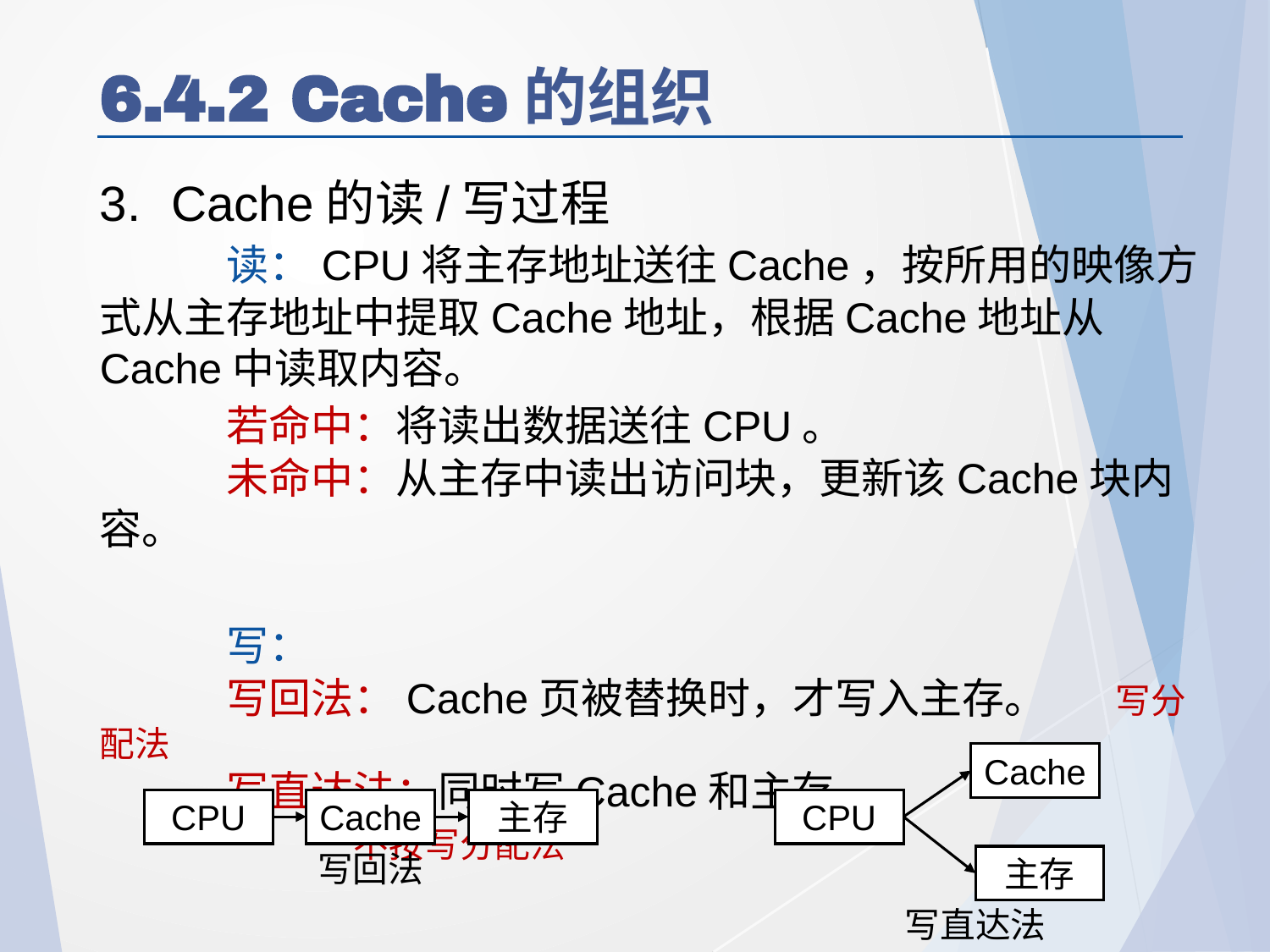

# 6.4.2 Cache的组织
Cache的读/写过程
	读：CPU将主存地址送往Cache，按所用的映像方式从主存地址中提取Cache地址，根据Cache地址从Cache中读取内容。
	若命中：将读出数据送往CPU。
	未命中：从主存中读出访问块，更新该Cache块内容。

	写：
	写回法：Cache页被替换时，才写入主存。	写分配法
	写直达法：同时写Cache和主存。				不按写分配法
Cache
CPU
主存
写直达法
CPU
Cache
主存
写回法